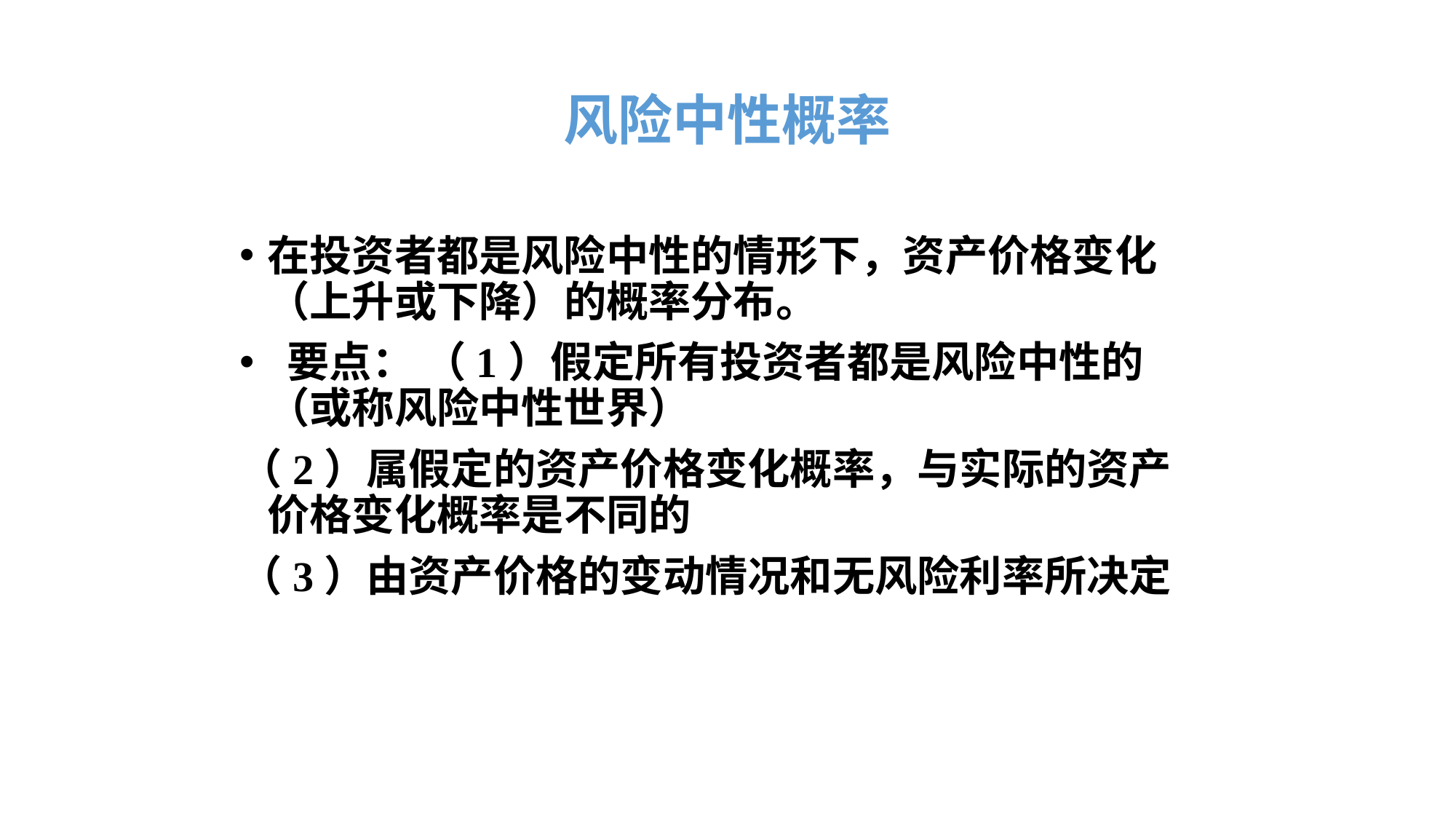

风险中性概率
在投资者都是风险中性的情形下，资产价格变化（上升或下降）的概率分布。
 要点： （1）假定所有投资者都是风险中性的（或称风险中性世界）
（2）属假定的资产价格变化概率，与实际的资产价格变化概率是不同的
（3）由资产价格的变动情况和无风险利率所决定